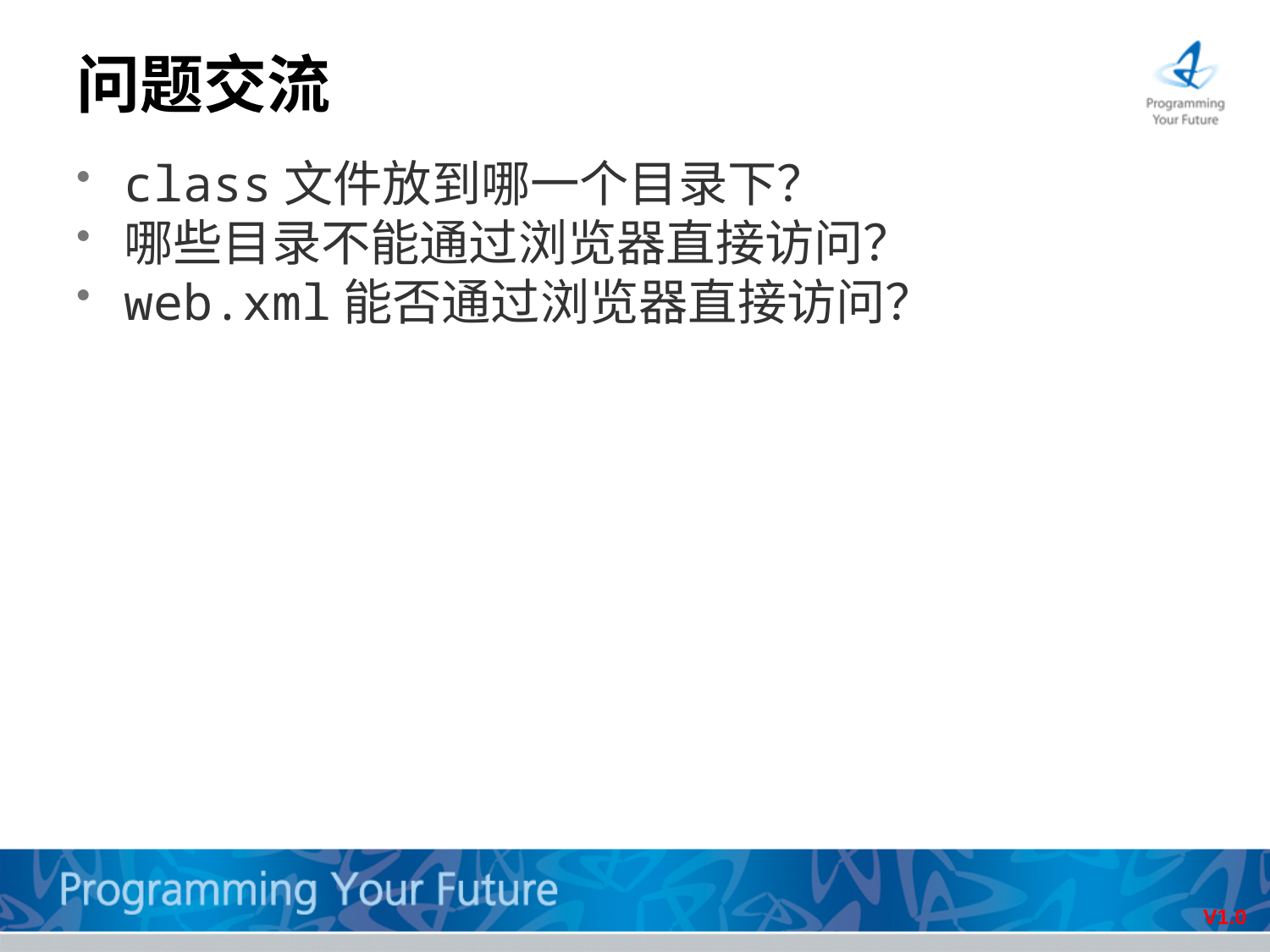

# 问题交流
class文件放到哪一个目录下？
哪些目录不能通过浏览器直接访问？
web.xml能否通过浏览器直接访问？